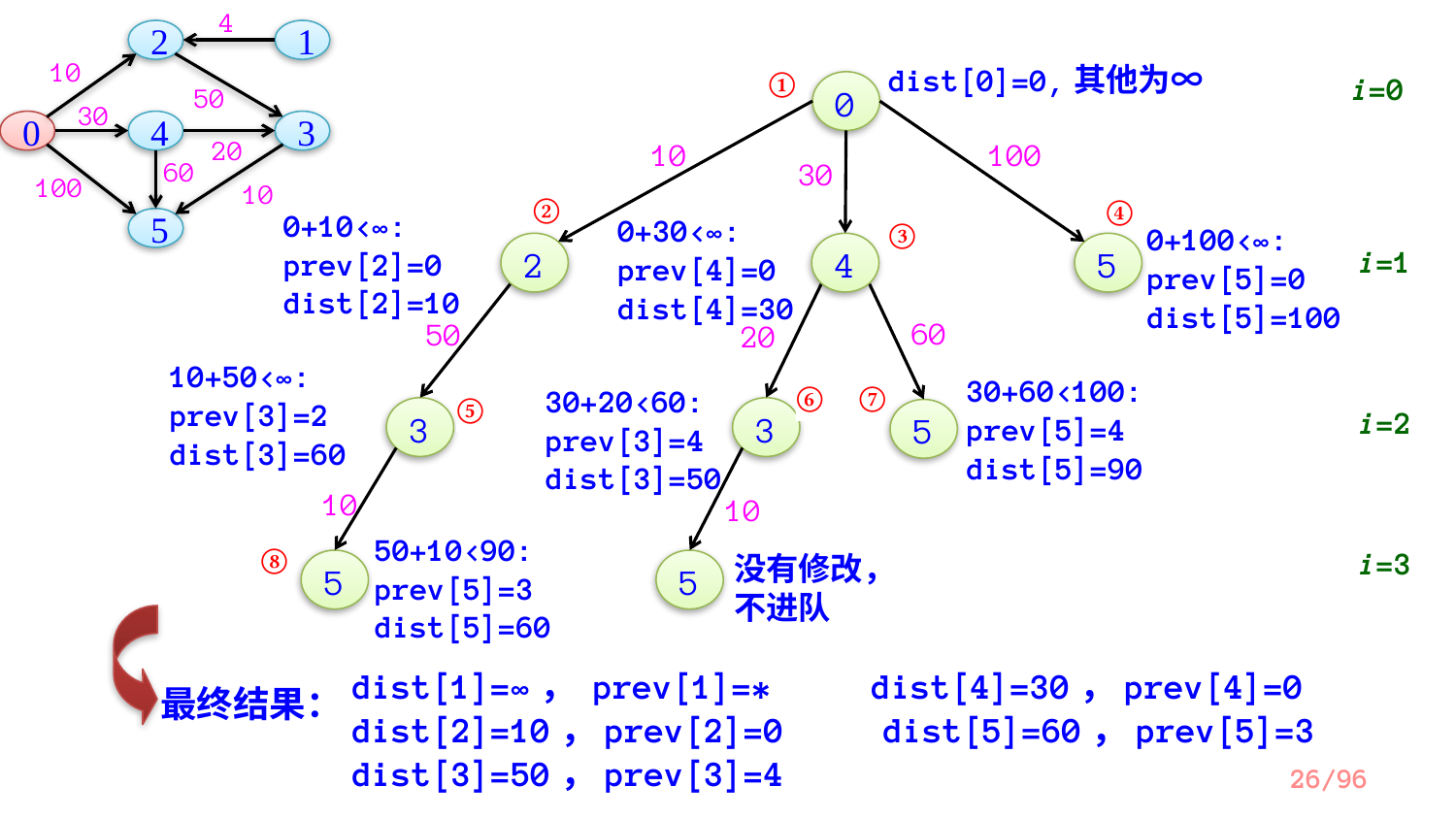

4
2
1
10
50
30
0
4
3
20
60
100
10
5
dist[0]=0,其他为∞
①

10
100
30
0+10<∞:
prev[2]=0
dist[2]=10
0+30<∞:
prev[4]=0
dist[4]=30
0+100<∞:
prev[5]=0
dist[5]=100
2
4
5
i=1
i=0
0
②

50
10+50<∞:
prev[3]=2
dist[3]=60
3
④
③

60
20
30+60<100:
prev[5]=4
dist[5]=90
30+20<60:
prev[3]=4
dist[3]=50
3
5
⑥

10
没有修改，不进队
5
⑦
⑤

10
50+10<90:
prev[5]=3
dist[5]=60
5
i=2
⑧
i=3

dist[1]=∞， prev[1]=*     dist[4]=30，prev[4]=0
dist[2]=10，prev[2]=0     dist[5]=60，prev[5]=3
dist[3]=50，prev[3]=4
最终结果：
26/96